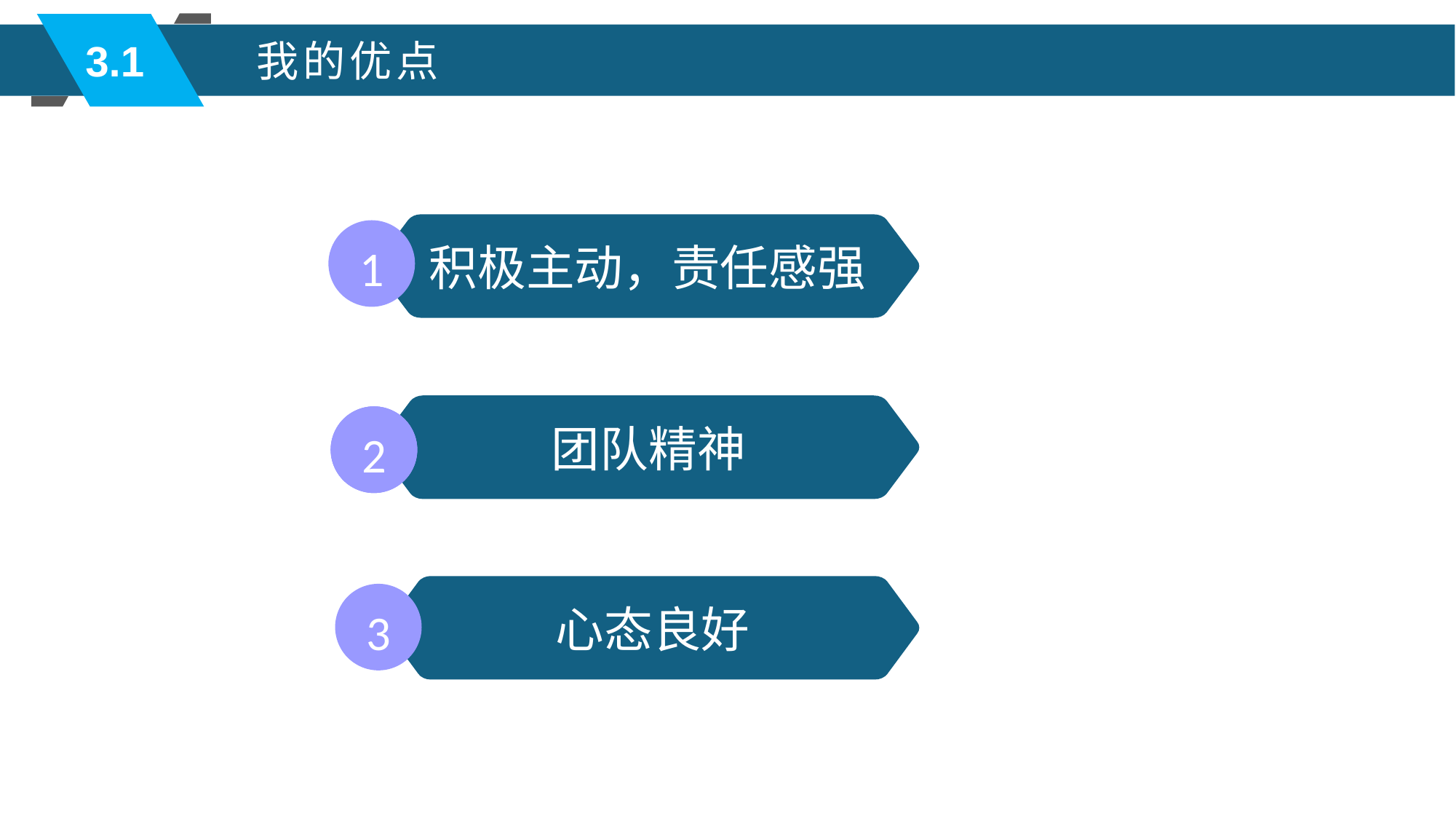

3.1
我的优点

积极主动，责任感强
1
团队精神
2
2
2
心态良好
3